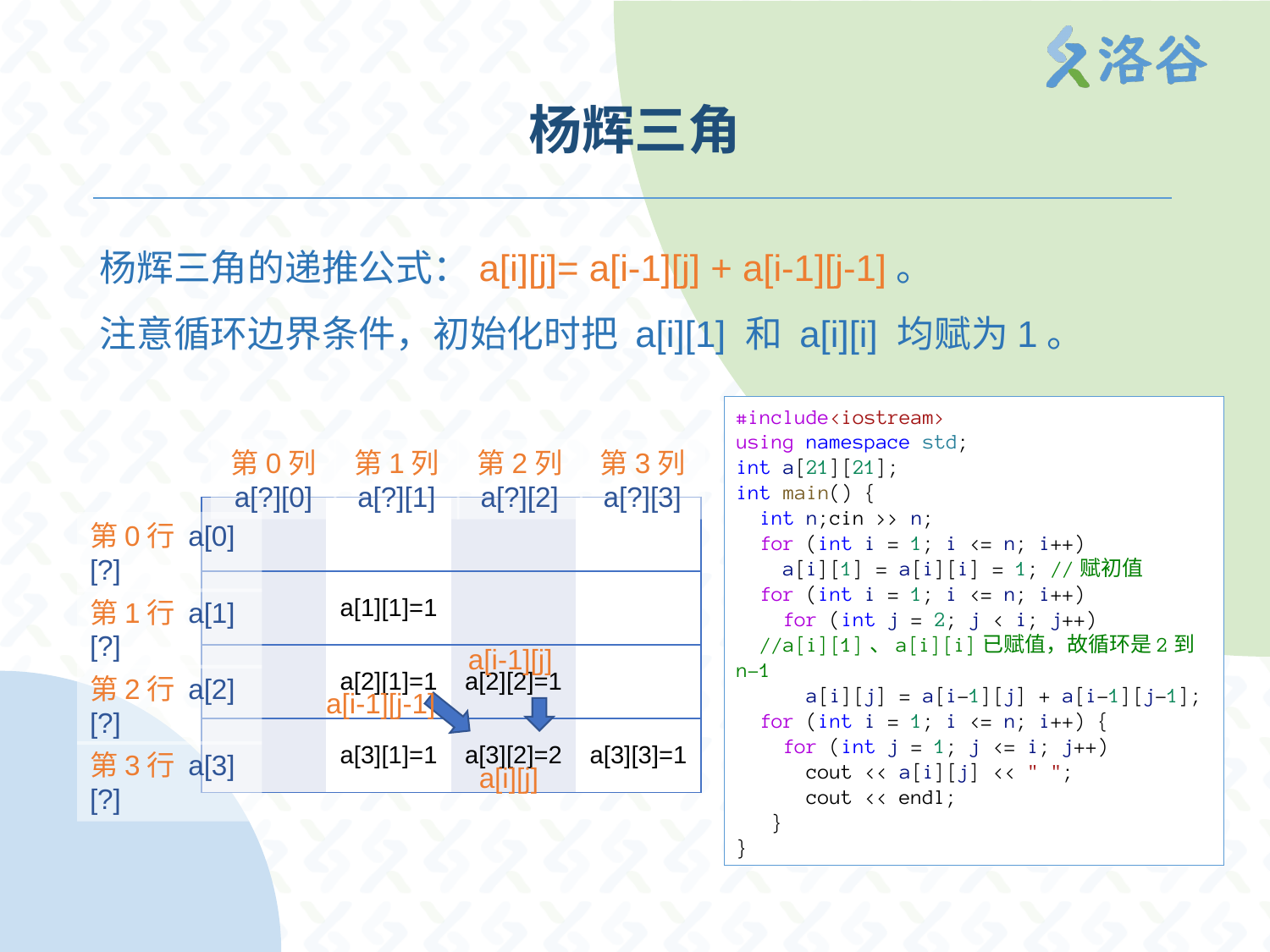

# 杨辉三角
杨辉三角的递推公式：a[i][j]= a[i-1][j] + a[i-1][j-1]。
注意循环边界条件，初始化时把 a[i][1] 和 a[i][i] 均赋为1。
#include<iostream>
using namespace std;
int a[21][21];
int main() {
  int n;cin >> n;
  for (int i = 1; i <= n; i++)
    a[i][1] = a[i][i] = 1; //赋初值
  for (int i = 1; i <= n; i++)
    for (int j = 2; j < i; j++)
  //a[i][1]、a[i][i]已赋值，故循环是2到n-1
      a[i][j] = a[i-1][j] + a[i-1][j-1];
  for (int i = 1; i <= n; i++) {
    for (int j = 1; j <= i; j++)
      cout << a[i][j] << " ";
      cout << endl;
   }
}
第0列
a[?][0]
第1列
a[?][1]
第2列
a[?][2]
第3列
a[?][3]
|  |  |  |  |
| --- | --- | --- | --- |
|  | a[1][1]=1 |  |  |
|  | a[2][1]=1 | a[2][2]=1 |  |
|  | a[3][1]=1 | a[3][2]=2 | a[3][3]=1 |
第0行 a[0][?]
第1行 a[1][?]
a[i-1][j]
第2行 a[2][?]
a[i-1][j-1]

第3行 a[3][?]
a[i][j]